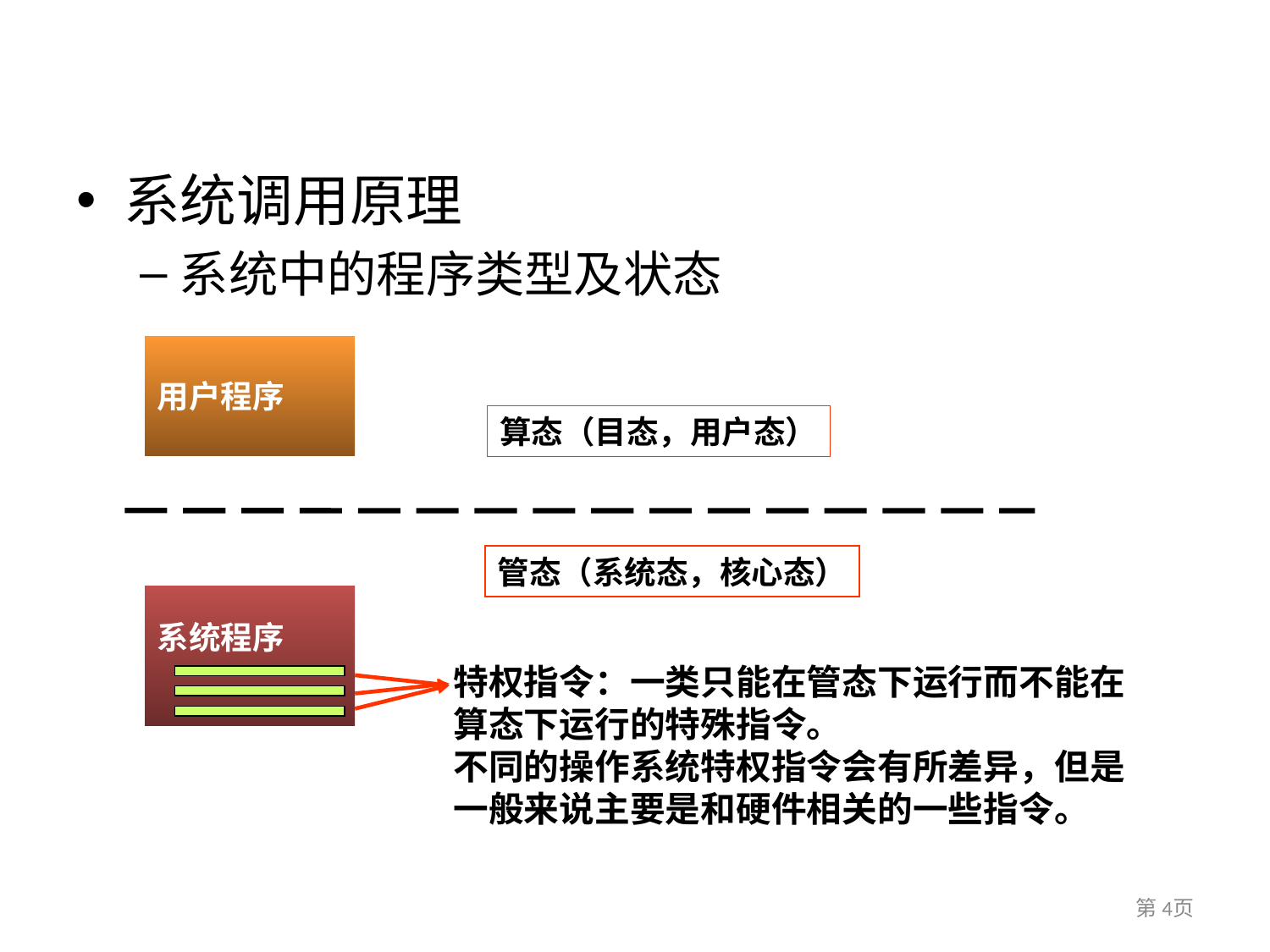

系统调用原理
系统中的程序类型及状态

用户程序
系统程序

算态（目态，用户态）
管态（系统态，核心态）

特权指令：一类只能在管态下运行而不能在算态下运行的特殊指令。
不同的操作系统特权指令会有所差异，但是一般来说主要是和硬件相关的一些指令。

第4页